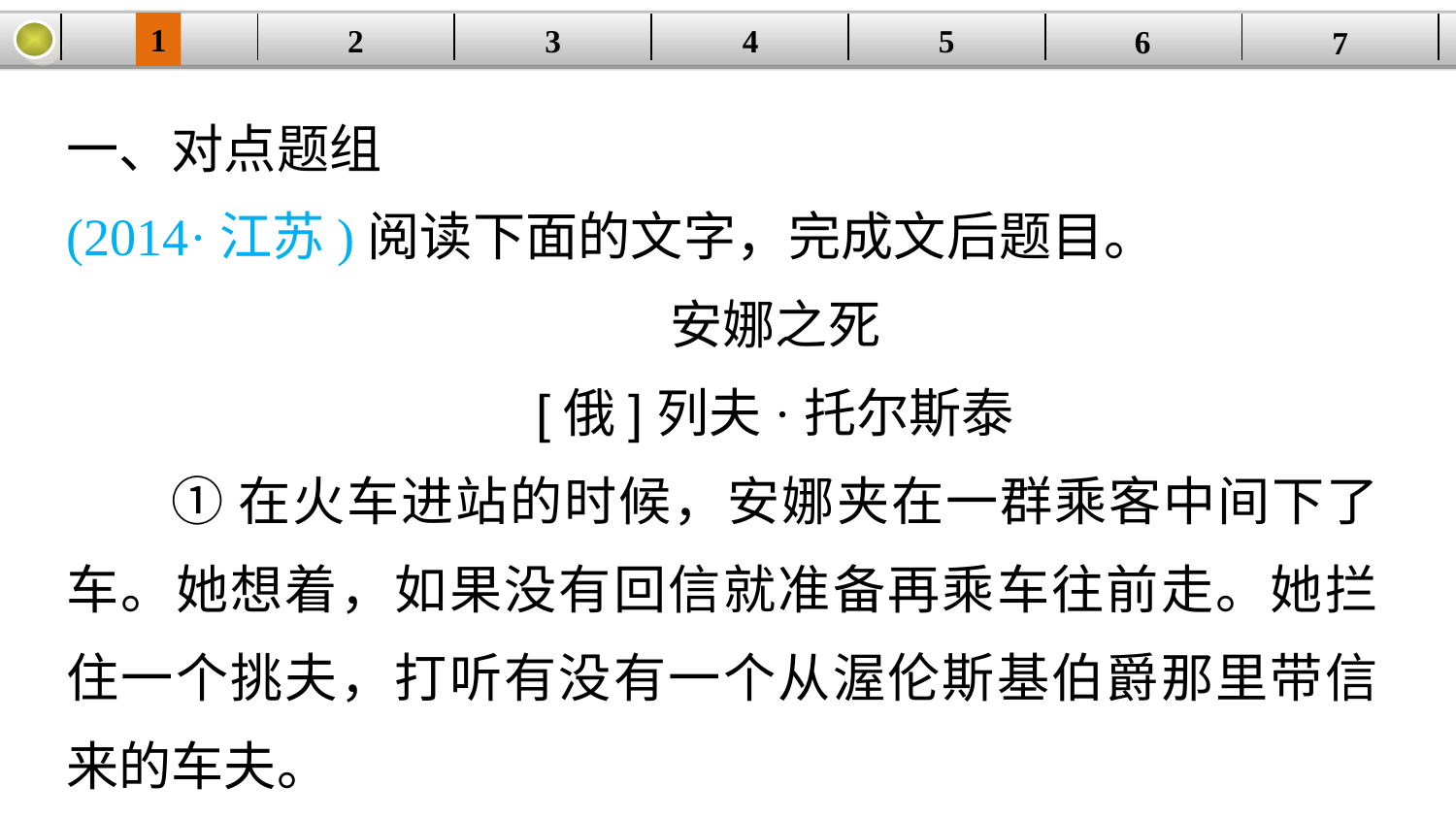

1
5
3
2
|  |  |  |  |  |  |  |
| --- | --- | --- | --- | --- | --- | --- |
4
6
7

一、对点题组
(2014·江苏)阅读下面的文字，完成文后题目。
安娜之死
[俄]列夫·托尔斯泰
①在火车进站的时候，安娜夹在一群乘客中间下了车。她想着，如果没有回信就准备再乘车往前走。她拦住一个挑夫，打听有没有一个从渥伦斯基伯爵那里带信来的车夫。